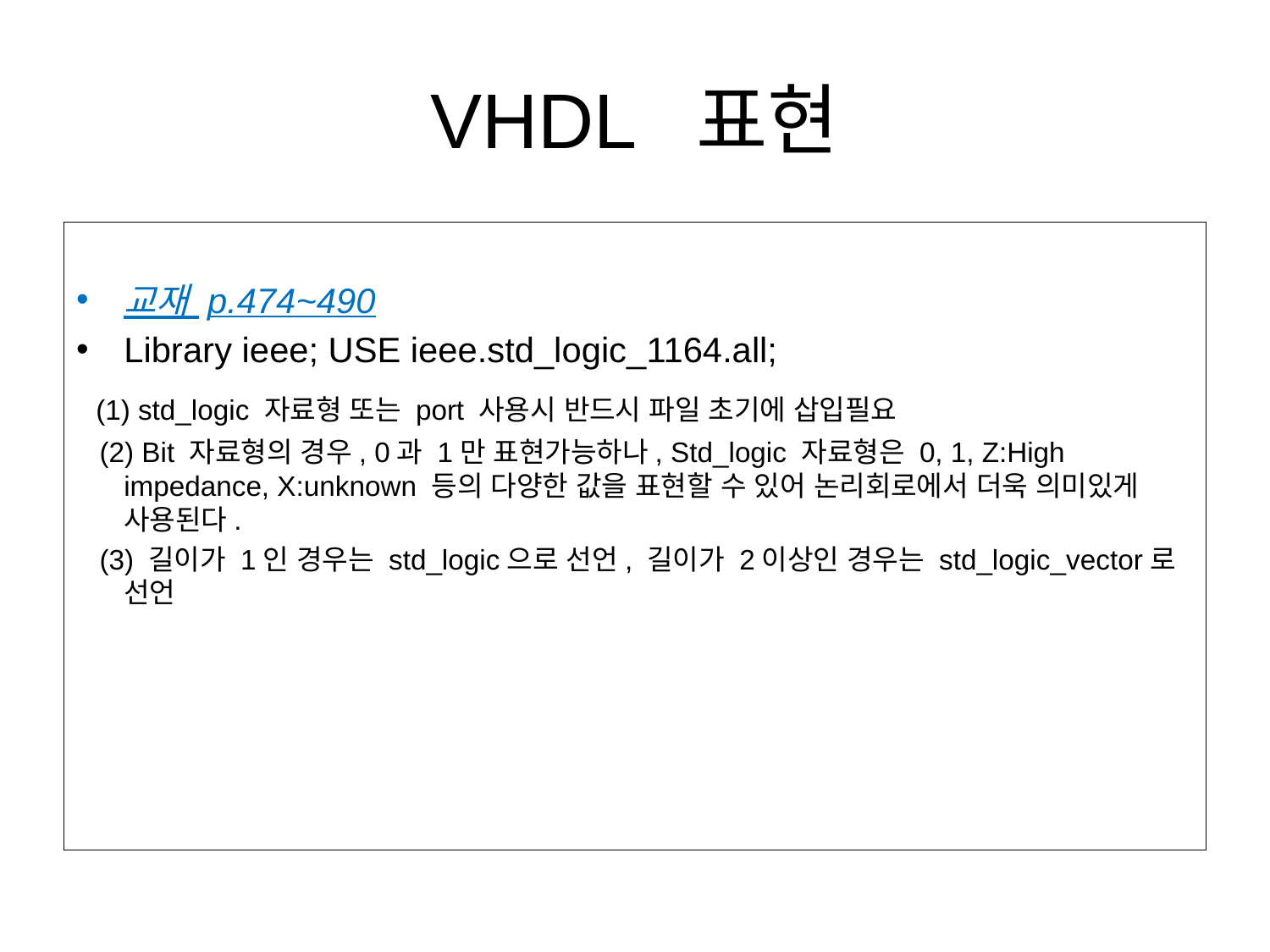

# VHDL  표현

교재 p.474~490
Library ieee; USE ieee.std_logic_1164.all;
  (1) std_logic 자료형 또는 port 사용시 반드시 파일 초기에 삽입필요
   (2) Bit 자료형의 경우, 0과 1만 표현가능하나, Std_logic 자료형은 0, 1, Z:High impedance, X:unknown 등의 다양한 값을 표현할 수 있어 논리회로에서 더욱 의미있게 사용된다.
   (3) 길이가 1인 경우는 std_logic으로 선언, 길이가 2이상인 경우는 std_logic_vector로 선언